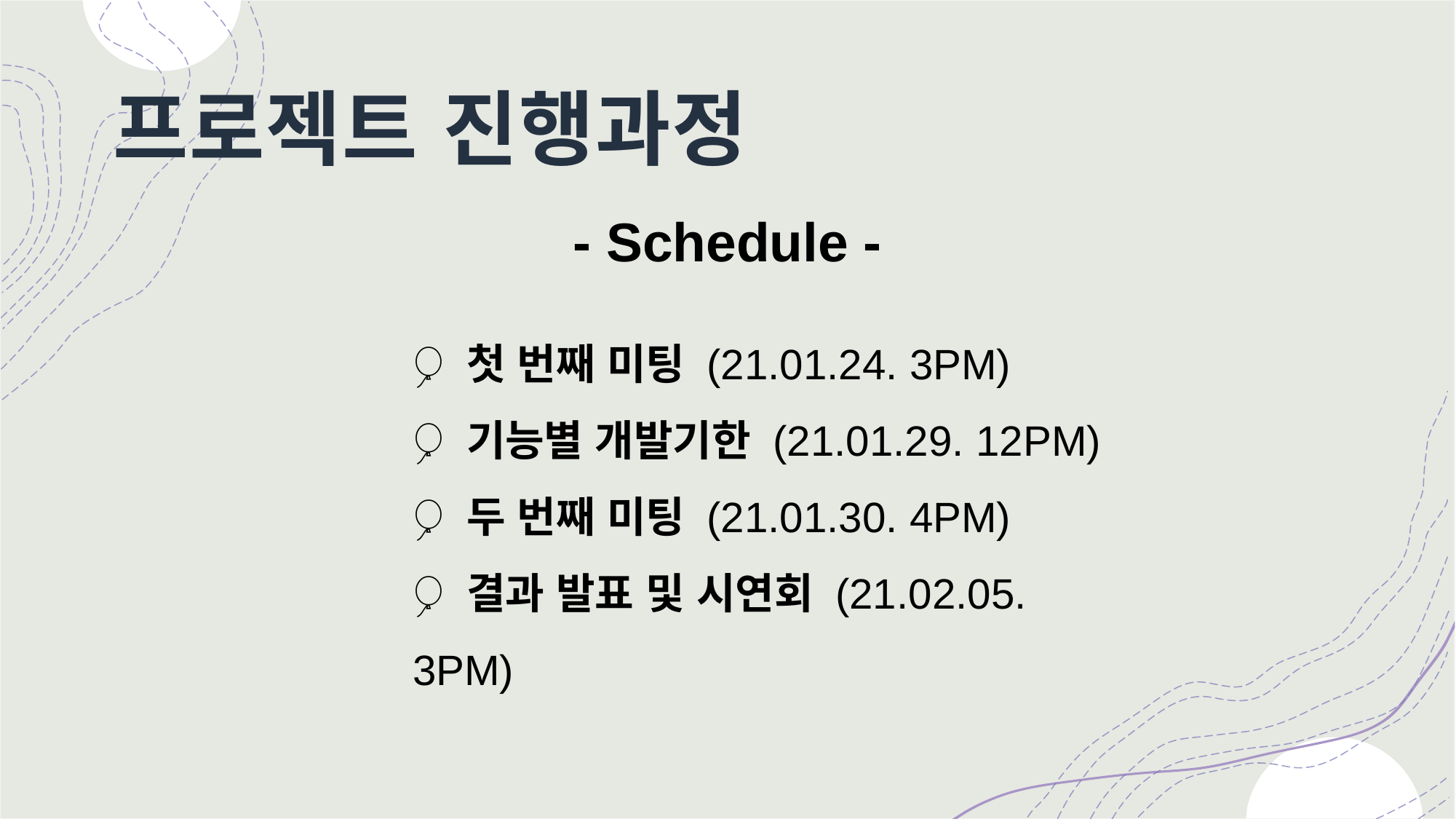

# 프로젝트 진행과정
- Schedule -
🎈 첫 번째 미팅 (21.01.24. 3PM)
🎈 기능별 개발기한 (21.01.29. 12PM)
🎈 두 번째 미팅 (21.01.30. 4PM)
🎈 결과 발표 및 시연회 (21.02.05. 3PM)